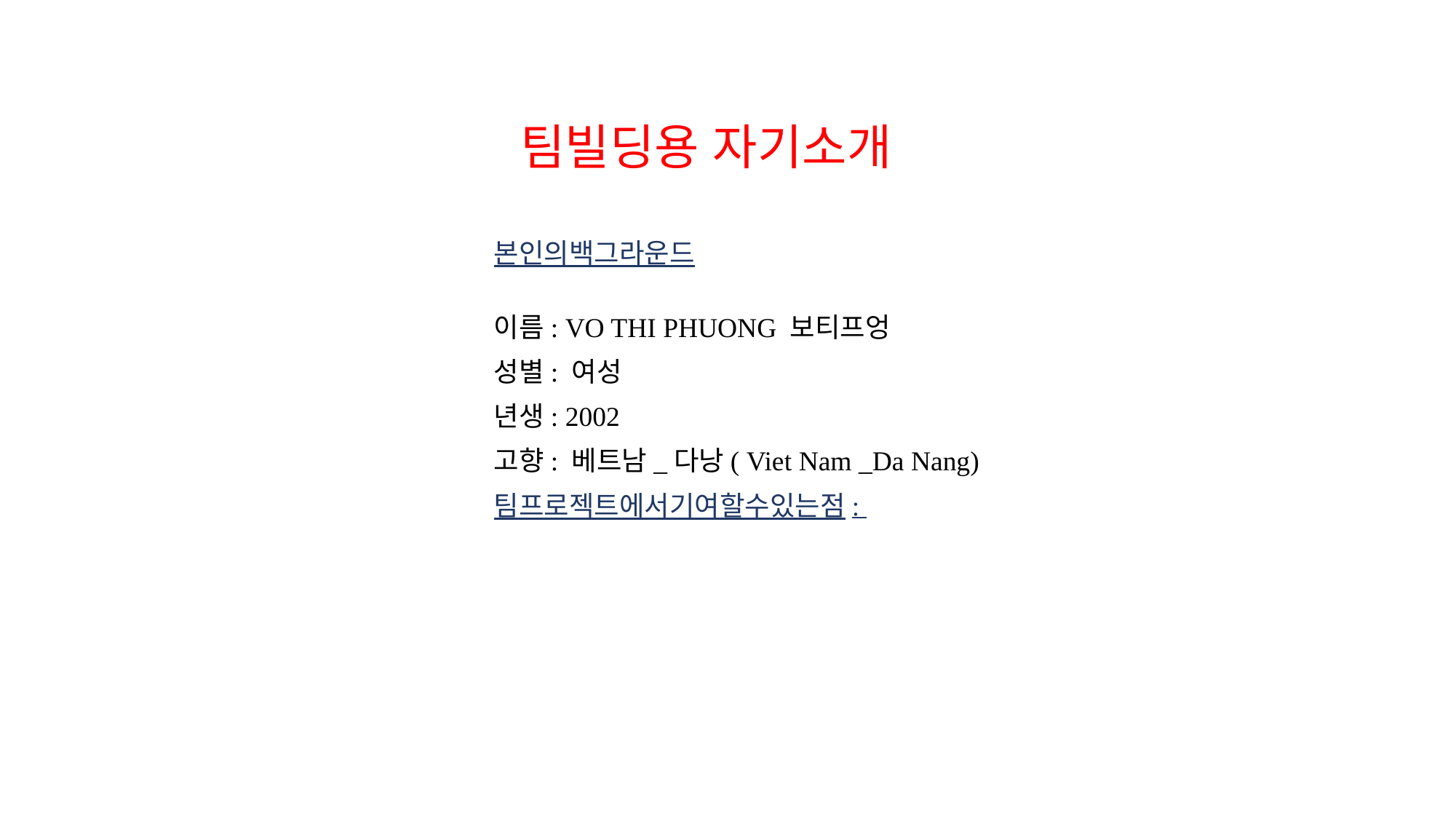

# 팀빌딩용 자기소개
본인의백그라운드
이름: VO THI PHUONG 보티프엉
성별: 여성
년생: 2002
고향: 베트남_다낭( Viet Nam _Da Nang)
팀프로젝트에서기여할수있는점: